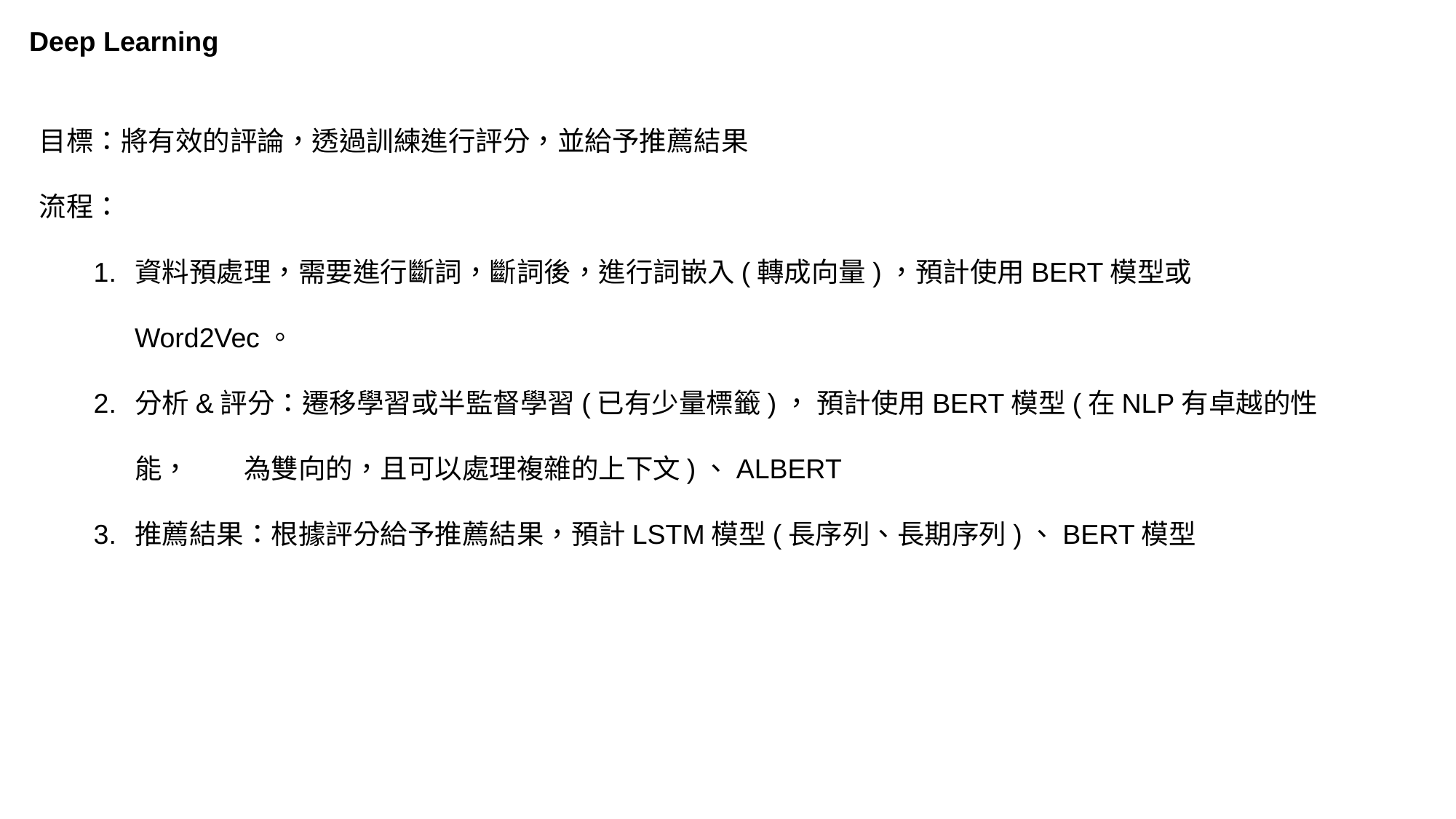

Deep Learning
目標：將有效的評論，透過訓練進行評分，並給予推薦結果
流程：
資料預處理，需要進行斷詞，斷詞後，進行詞嵌入(轉成向量)，預計使用BERT模型或Word2Vec。
分析&評分：遷移學習或半監督學習(已有少量標籤)， 預計使用BERT模型(在NLP有卓越的性能，	為雙向的，且可以處理複雜的上下文)、ALBERT
推薦結果：根據評分給予推薦結果，預計LSTM模型(長序列、長期序列)、BERT模型